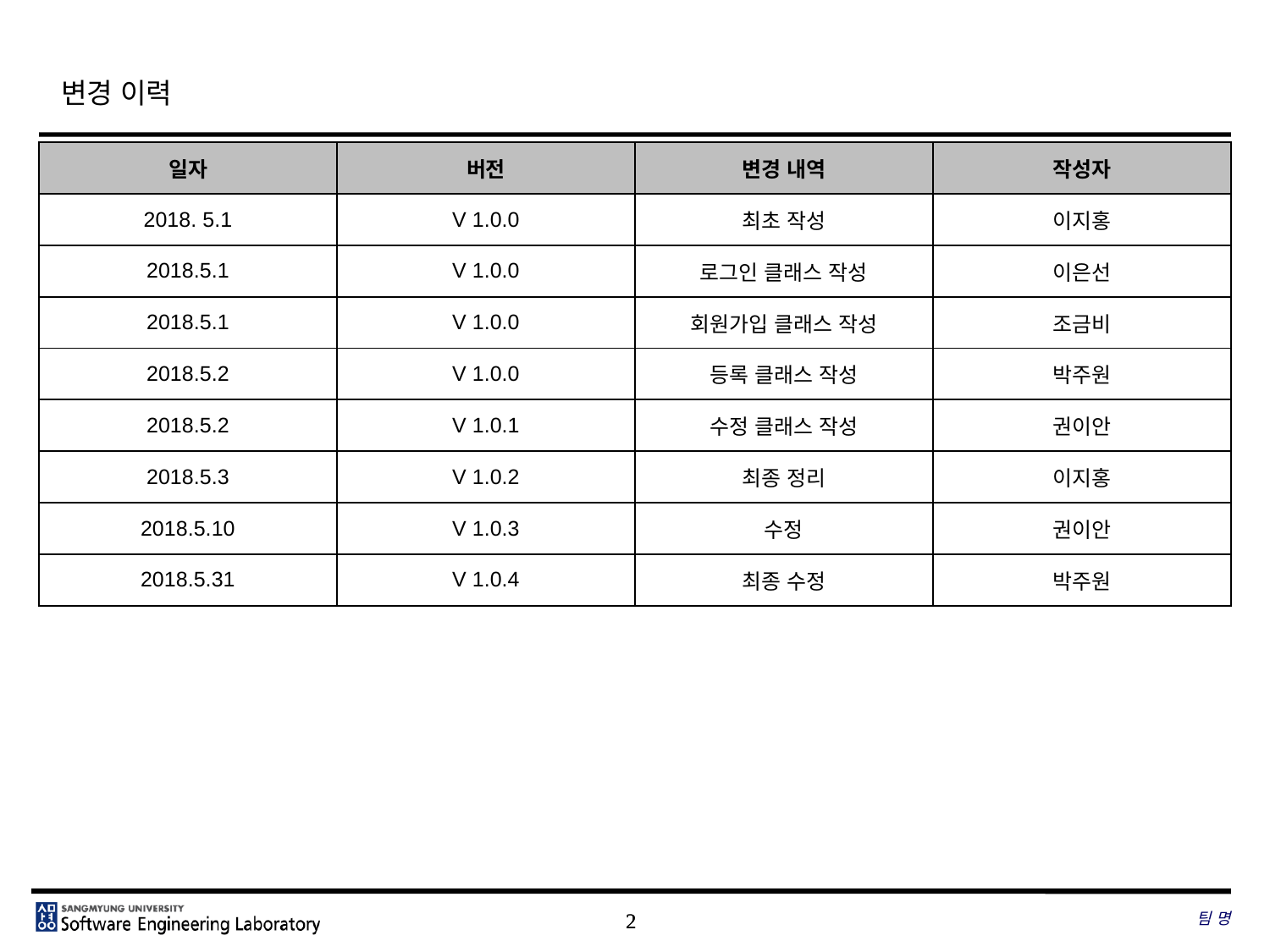

# 변경 이력
| 일자 | 버전 | 변경 내역 | 작성자 |
| --- | --- | --- | --- |
| 2018. 5.1 | V 1.0.0 | 최초 작성 | 이지홍 |
| 2018.5.1 | V 1.0.0 | 로그인 클래스 작성 | 이은선 |
| 2018.5.1 | V 1.0.0 | 회원가입 클래스 작성 | 조금비 |
| 2018.5.2 | V 1.0.0 | 등록 클래스 작성 | 박주원 |
| 2018.5.2 | V 1.0.1 | 수정 클래스 작성 | 권이안 |
| 2018.5.3 | V 1.0.2 | 최종 정리 | 이지홍 |
| 2018.5.10 | V 1.0.3 | 수정 | 권이안 |
| 2018.5.31 | V 1.0.4 | 최종 수정 | 박주원 |
팀 명